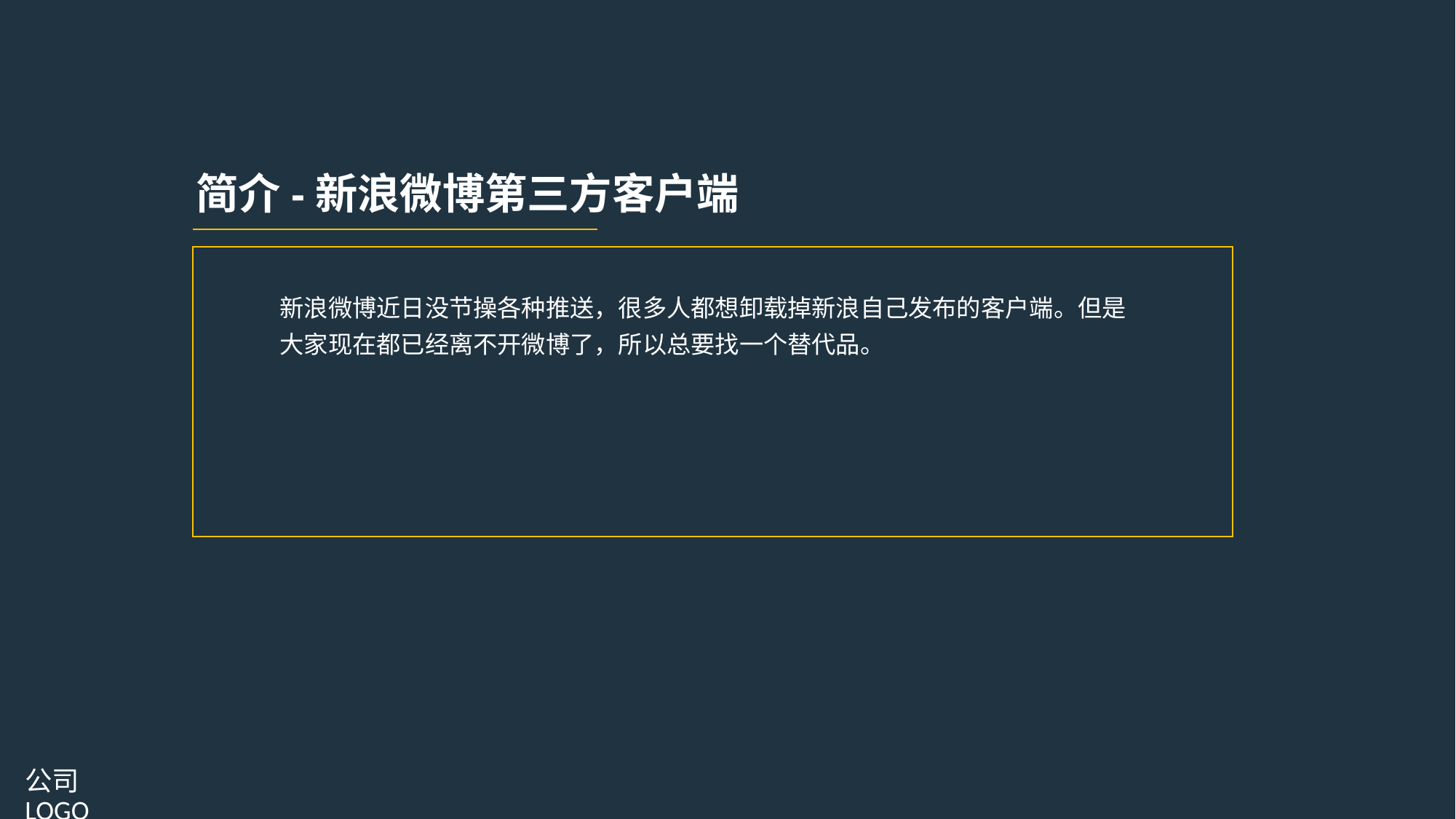

简介-新浪微博第三方客户端

新浪微博近日没节操各种推送，很多人都想卸载掉新浪自己发布的客户端。但是大家现在都已经离不开微博了，所以总要找一个替代品。
公司LOGO